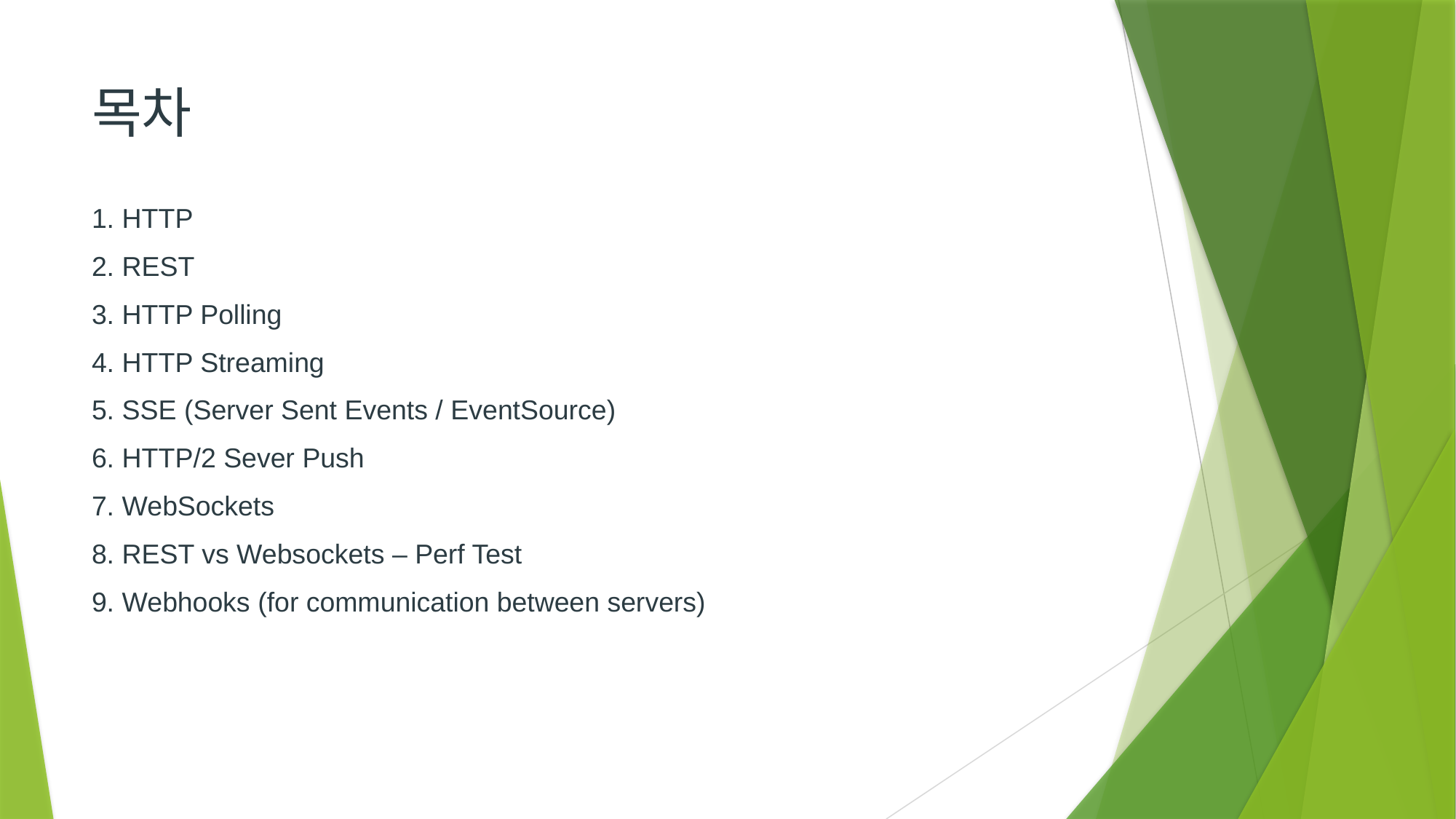

# 목차
1. HTTP
2. REST
3. HTTP Polling
4. HTTP Streaming
5. SSE (Server Sent Events / EventSource)
6. HTTP/2 Sever Push
7. WebSockets
8. REST vs Websockets – Perf Test
9. Webhooks (for communication between servers)